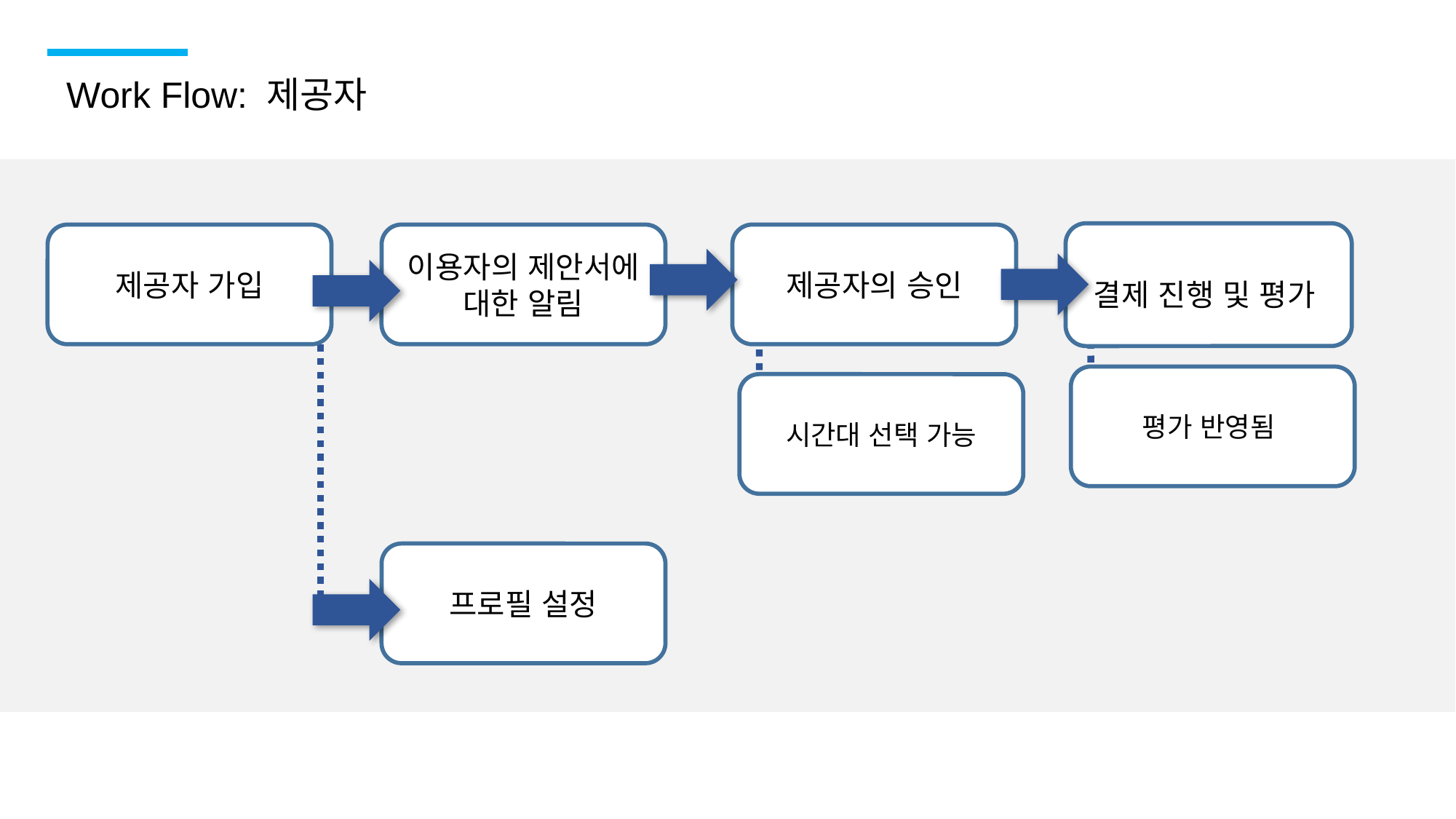

Work Flow: 제공자

결제 진행 및 평가
제공자 가입
이용자의 제안서에
대한 알림
제공자의 승인

평가 반영됨
시간대 선택 가능
프로필 설정